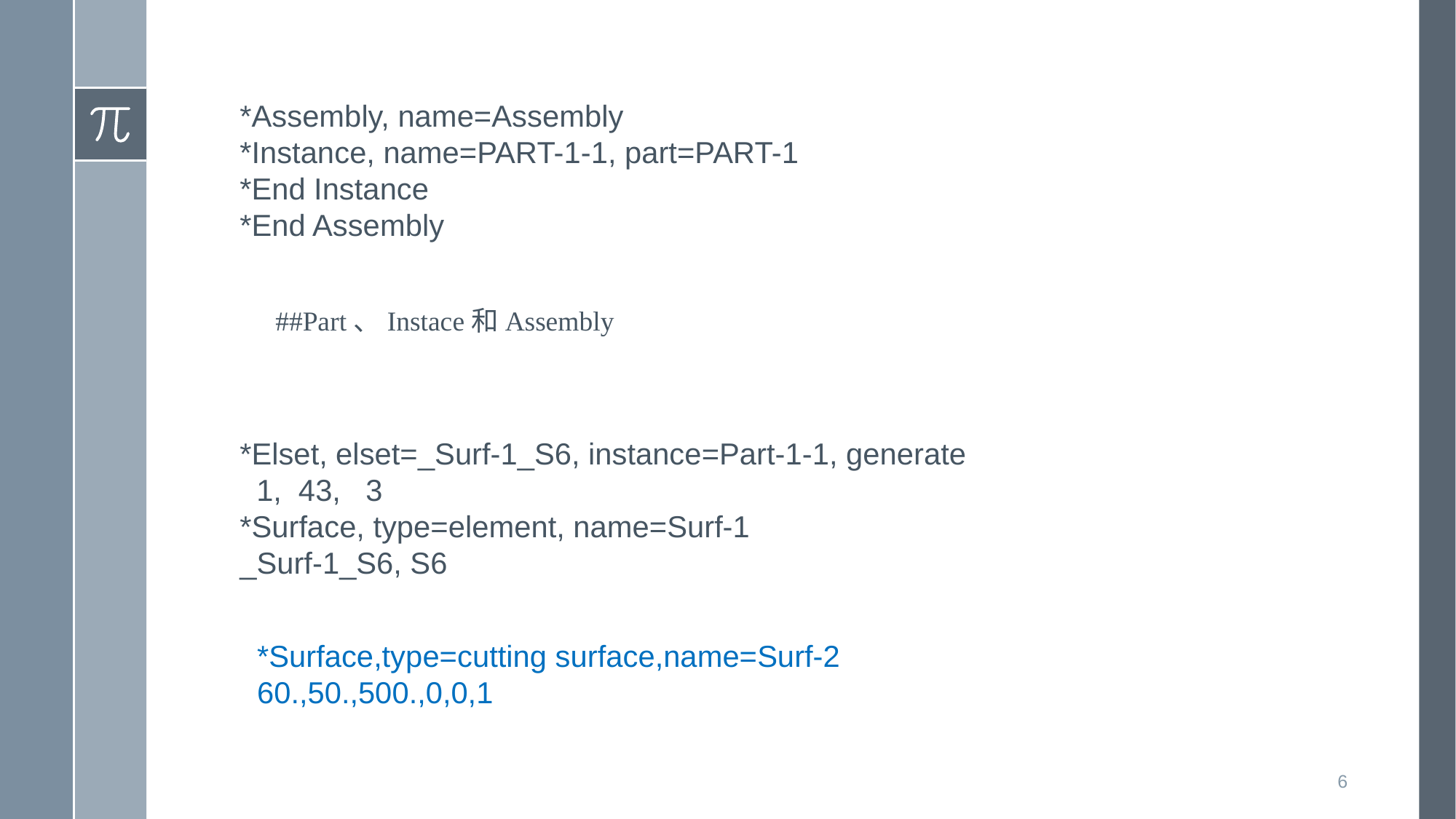

*Assembly, name=Assembly
*Instance, name=PART-1-1, part=PART-1
*End Instance
*End Assembly
##Part、Instace和Assembly
*Elset, elset=_Surf-1_S6, instance=Part-1-1, generate
  1,  43,   3
*Surface, type=element, name=Surf-1
_Surf-1_S6, S6
*Surface,type=cutting surface,name=Surf-2
60.,50.,500.,0,0,1
6